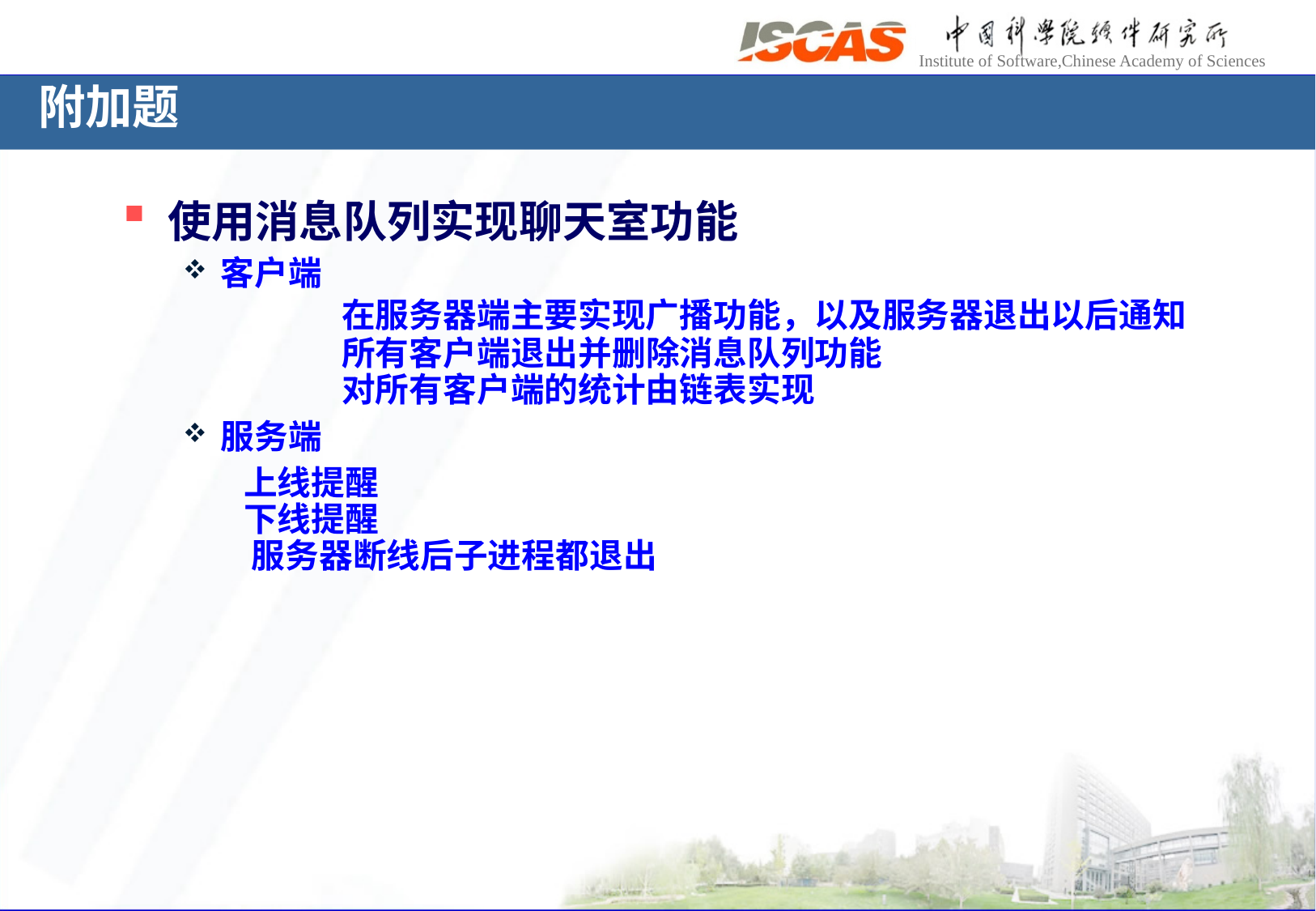

附加题
使用消息队列实现聊天室功能
客户端
	在服务器端主要实现广播功能，以及服务器退出以后通知
	所有客户端退出并删除消息队列功能
	对所有客户端的统计由链表实现
服务端
上线提醒
下线提醒 
 服务器断线后子进程都退出